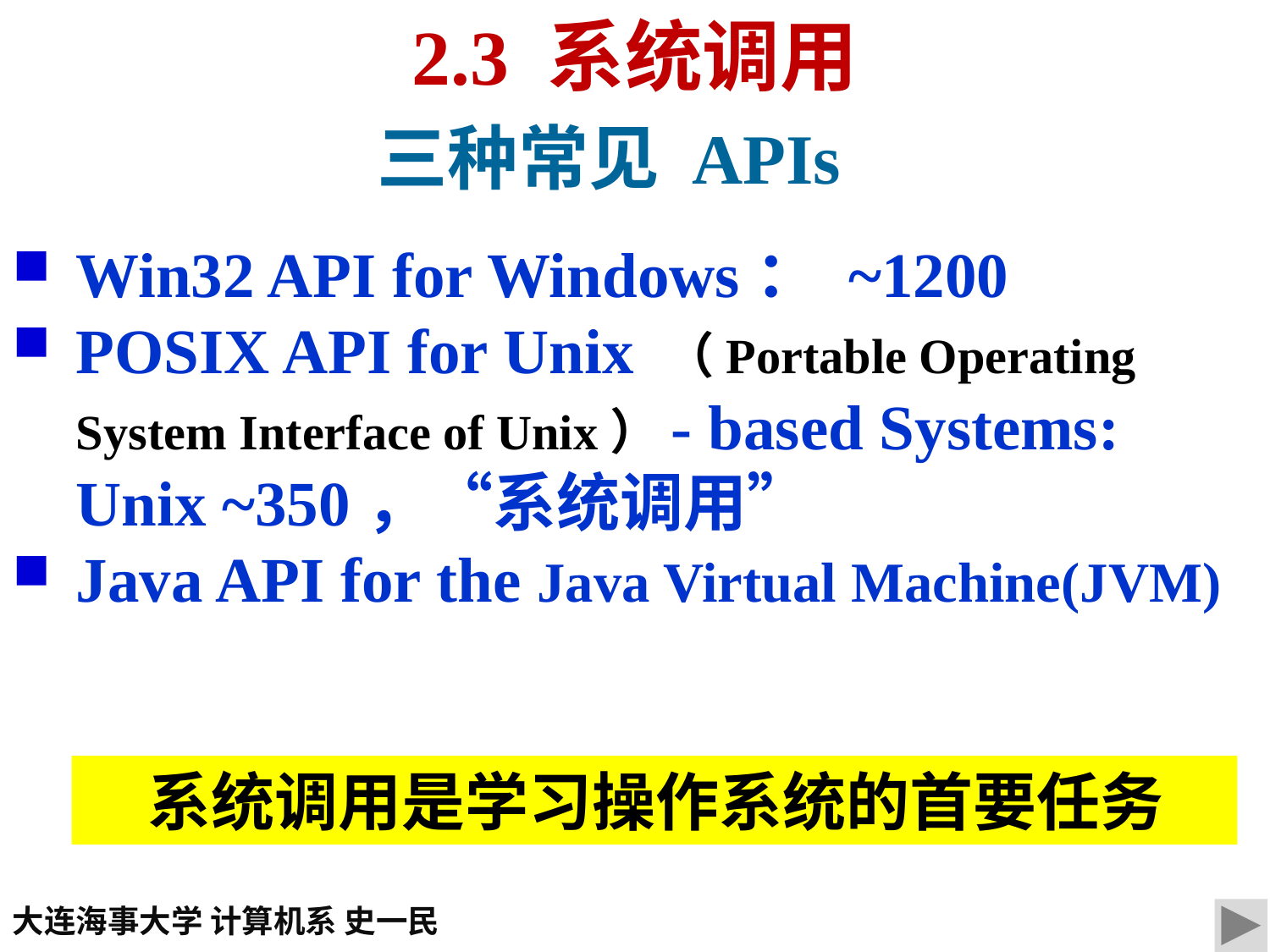

2.3 系统调用
三种常见 APIs
Win32 API for Windows： ~1200
POSIX API for Unix （Portable Operating System Interface of Unix）- based Systems: Unix ~350，“系统调用”
Java API for the Java Virtual Machine(JVM)
系统调用是学习操作系统的首要任务
大连海事大学 计算机系 史一民